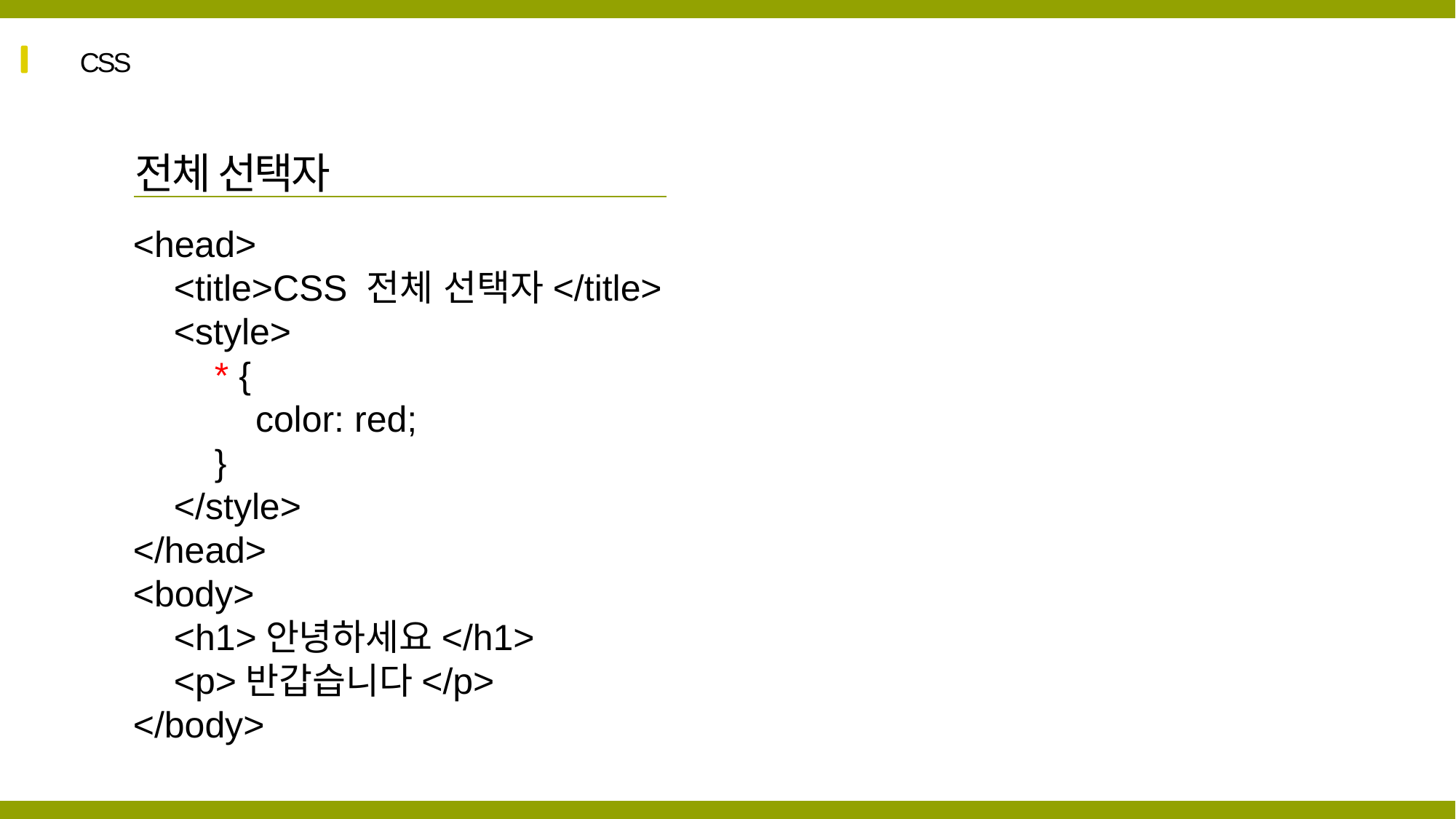

CSS

전체 선택자
<head>
    <title>CSS 전체 선택자</title>
    <style>
        * {
            color: red;
        }
    </style>
</head>
<body>
    <h1>안녕하세요</h1>
    <p>반갑습니다</p>
</body>